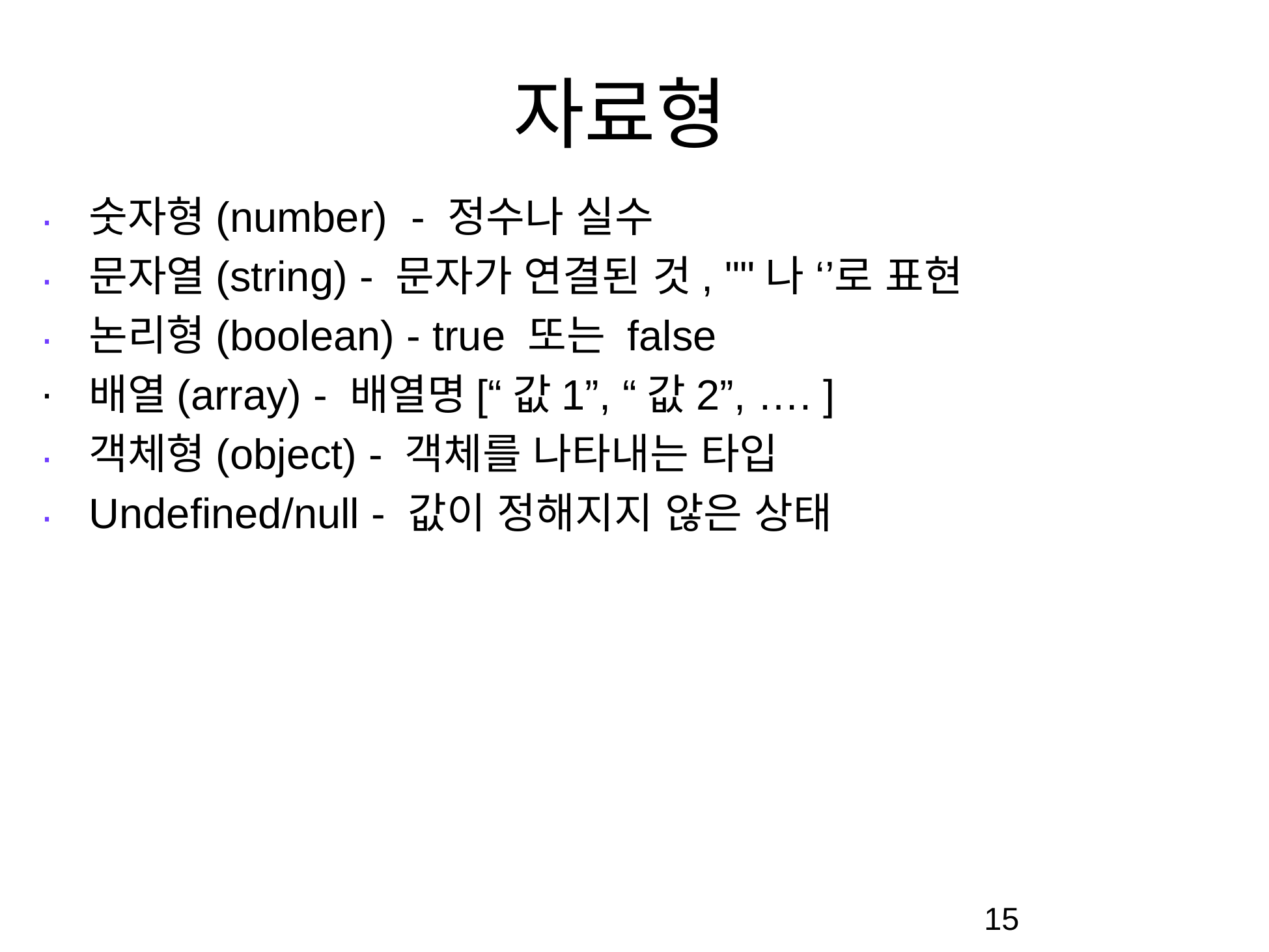

자료형
숫자형(number)  - 정수나 실수
문자열(string) - 문자가 연결된 것, ""나 ‘’로 표현
논리형(boolean) - true 또는 false
배열(array) - 배열명[“값1”, “값2”, …. ]
객체형(object) - 객체를 나타내는 타입
Undefined/null - 값이 정해지지 않은 상태

15